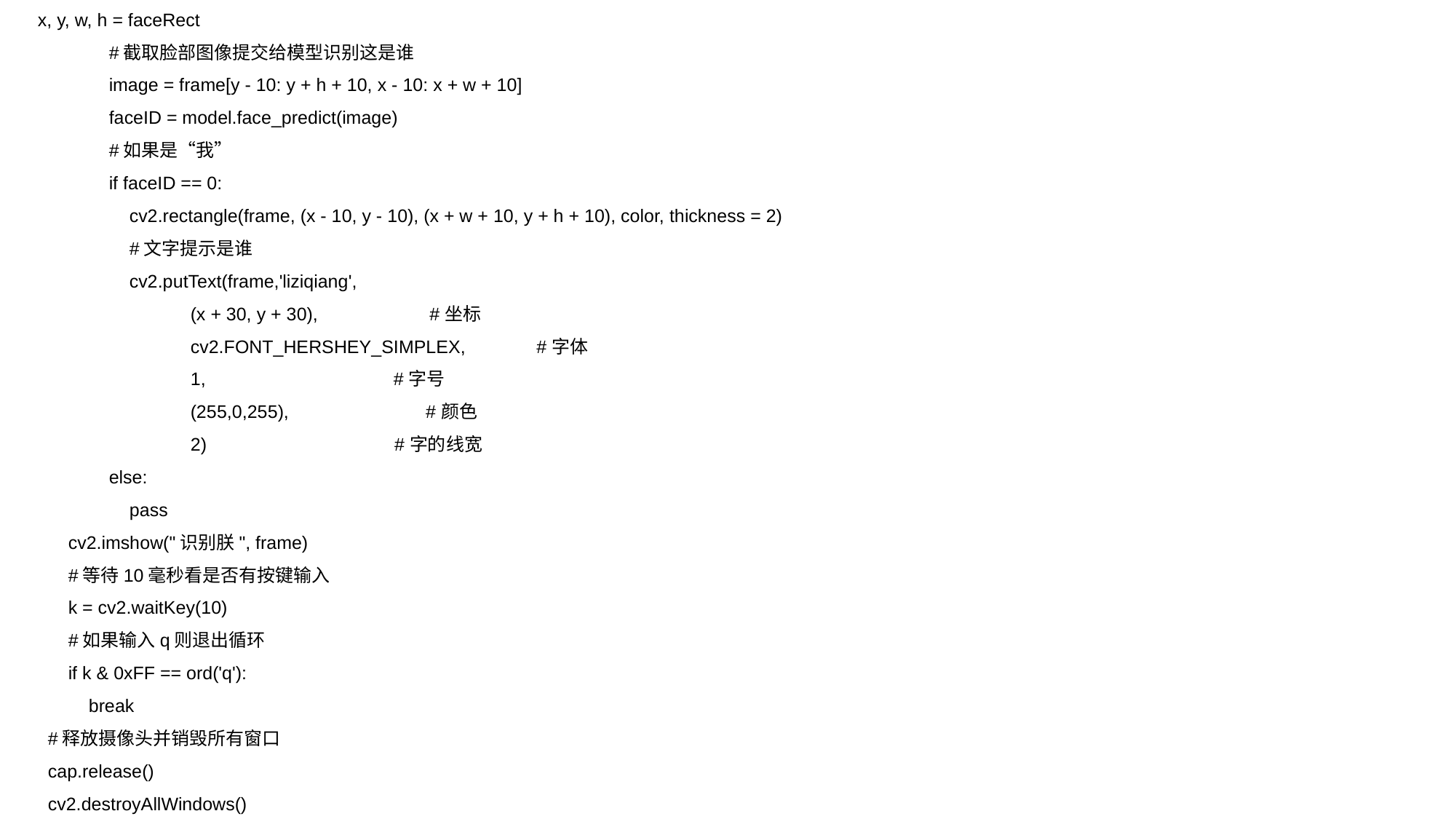

x, y, w, h = faceRect
                #截取脸部图像提交给模型识别这是谁
                image = frame[y - 10: y + h + 10, x - 10: x + w + 10]
                faceID = model.face_predict(image)
                #如果是“我”
                if faceID == 0:
                    cv2.rectangle(frame, (x - 10, y - 10), (x + w + 10, y + h + 10), color, thickness = 2)
                    #文字提示是谁
                    cv2.putText(frame,'liziqiang',
                                (x + 30, y + 30),                      #坐标
                                cv2.FONT_HERSHEY_SIMPLEX,              #字体
                                1,                                     #字号
                                (255,0,255),                           #颜色
                                2)                                     #字的线宽
                else:
                    pass
        cv2.imshow("识别朕", frame)
        #等待10毫秒看是否有按键输入
        k = cv2.waitKey(10)
        #如果输入q则退出循环
        if k & 0xFF == ord('q'):
            break
    #释放摄像头并销毁所有窗口
    cap.release()
    cv2.destroyAllWindows()